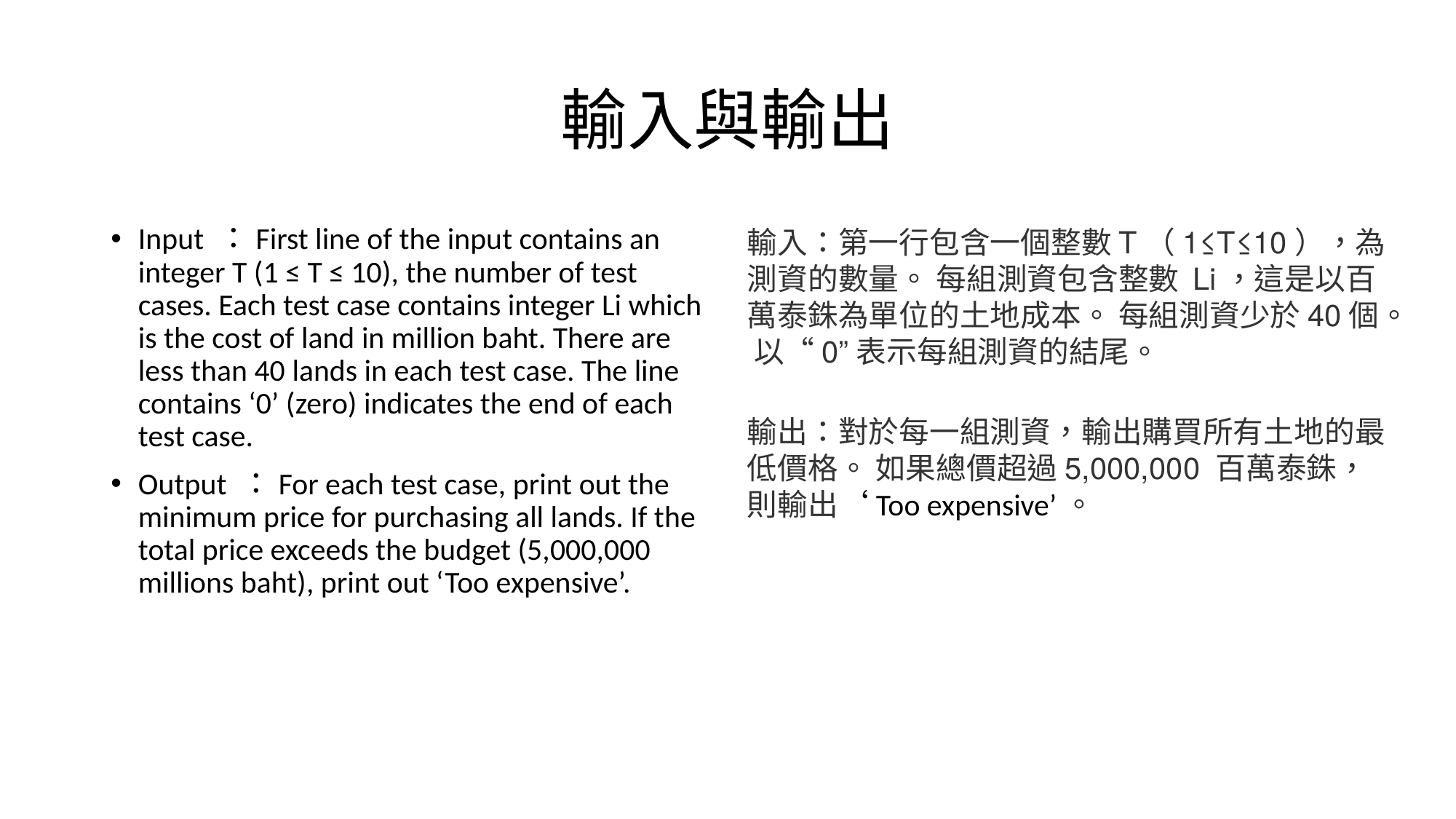

# 輸入與輸出
Input ：First line of the input contains an integer T (1 ≤ T ≤ 10), the number of test cases. Each test case contains integer Li which is the cost of land in million baht. There are less than 40 lands in each test case. The line contains ‘0’ (zero) indicates the end of each test case.
Output ：For each test case, print out the minimum price for purchasing all lands. If the total price exceeds the budget (5,000,000 millions baht), print out ‘Too expensive’.
輸入：第一行包含一個整數T（1≤T≤10），為測資的數量。 每組測資包含整數 Li，這是以百萬泰銖為單位的土地成本。 每組測資少於40個。 以“0”表示每組測資的結尾。

輸出：對於每一組測資，輸出購買所有土地的最低價格。 如果總價超過5,000,000 百萬泰銖，則輸出‘Too expensive’。